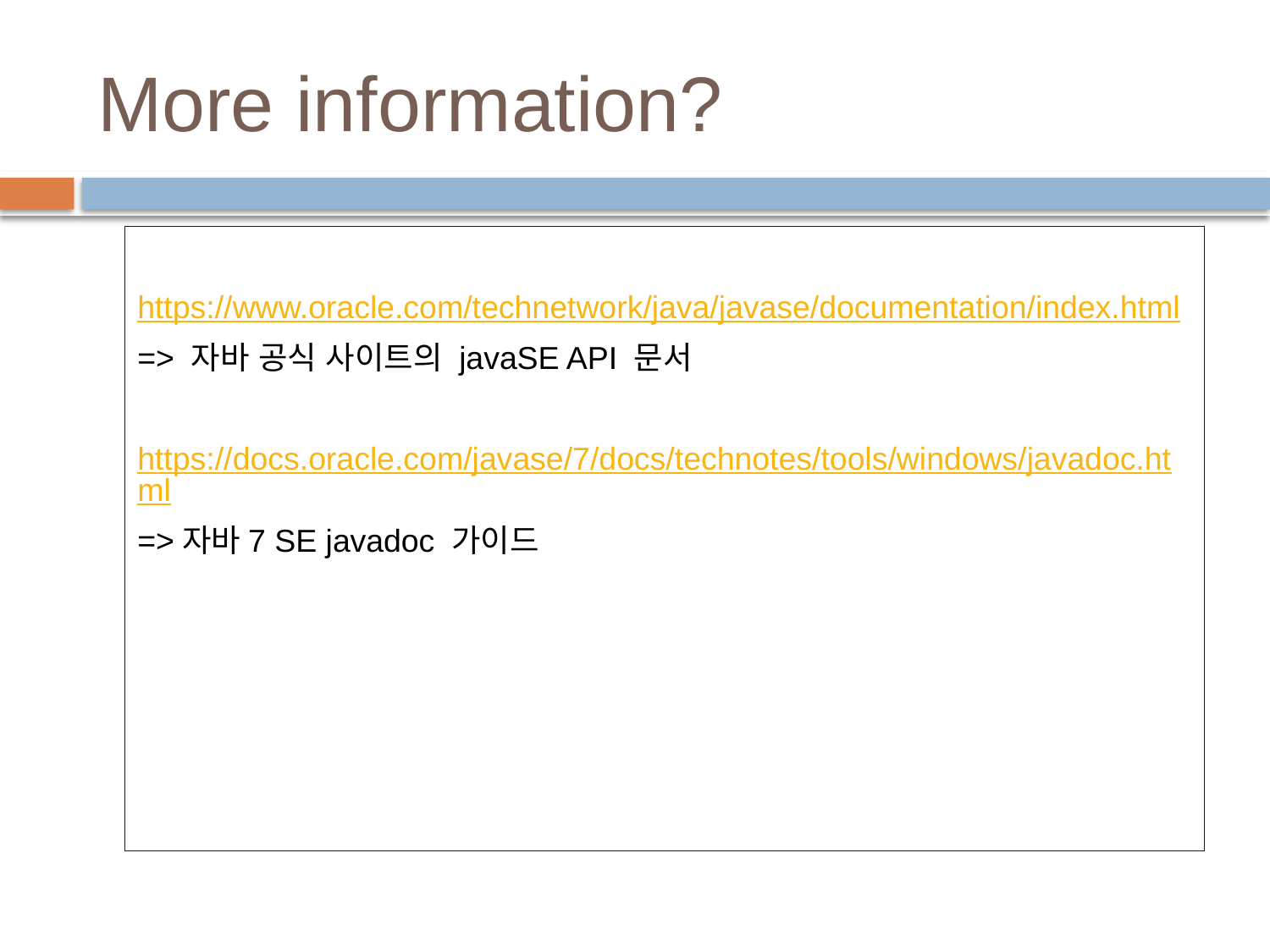

# More information?

https://www.oracle.com/technetwork/java/javase/documentation/index.html
=> 자바 공식 사이트의 javaSE API 문서

https://docs.oracle.com/javase/7/docs/technotes/tools/windows/javadoc.html
=>자바7 SE javadoc 가이드